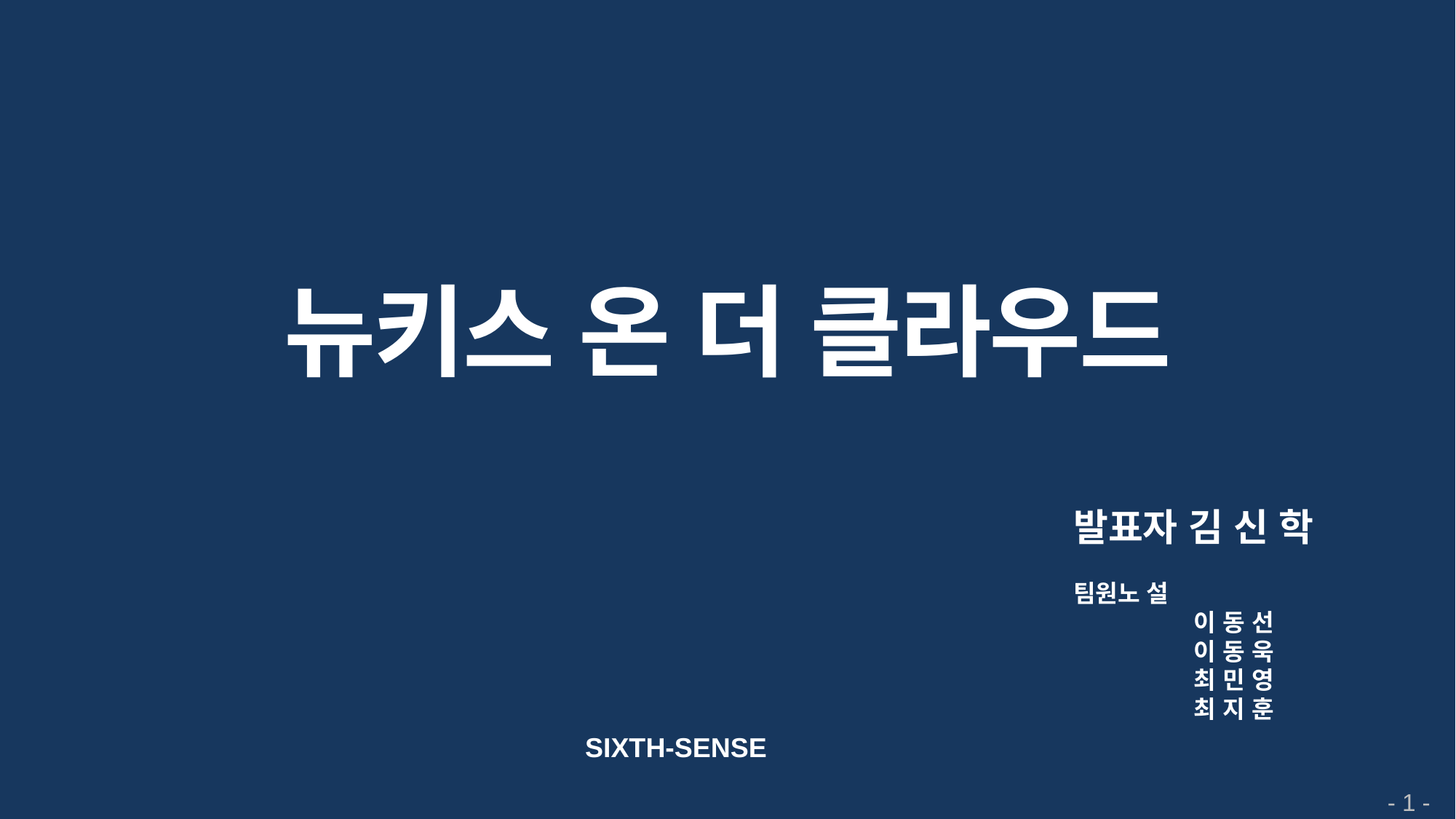

뉴키스 온 더 클라우드
발표자 김 신 학

팀원노 설
                 이 동 선
                 이 동 욱
                 최 민 영
                 최 지 훈
SIXTH-SENSE

- 1 -